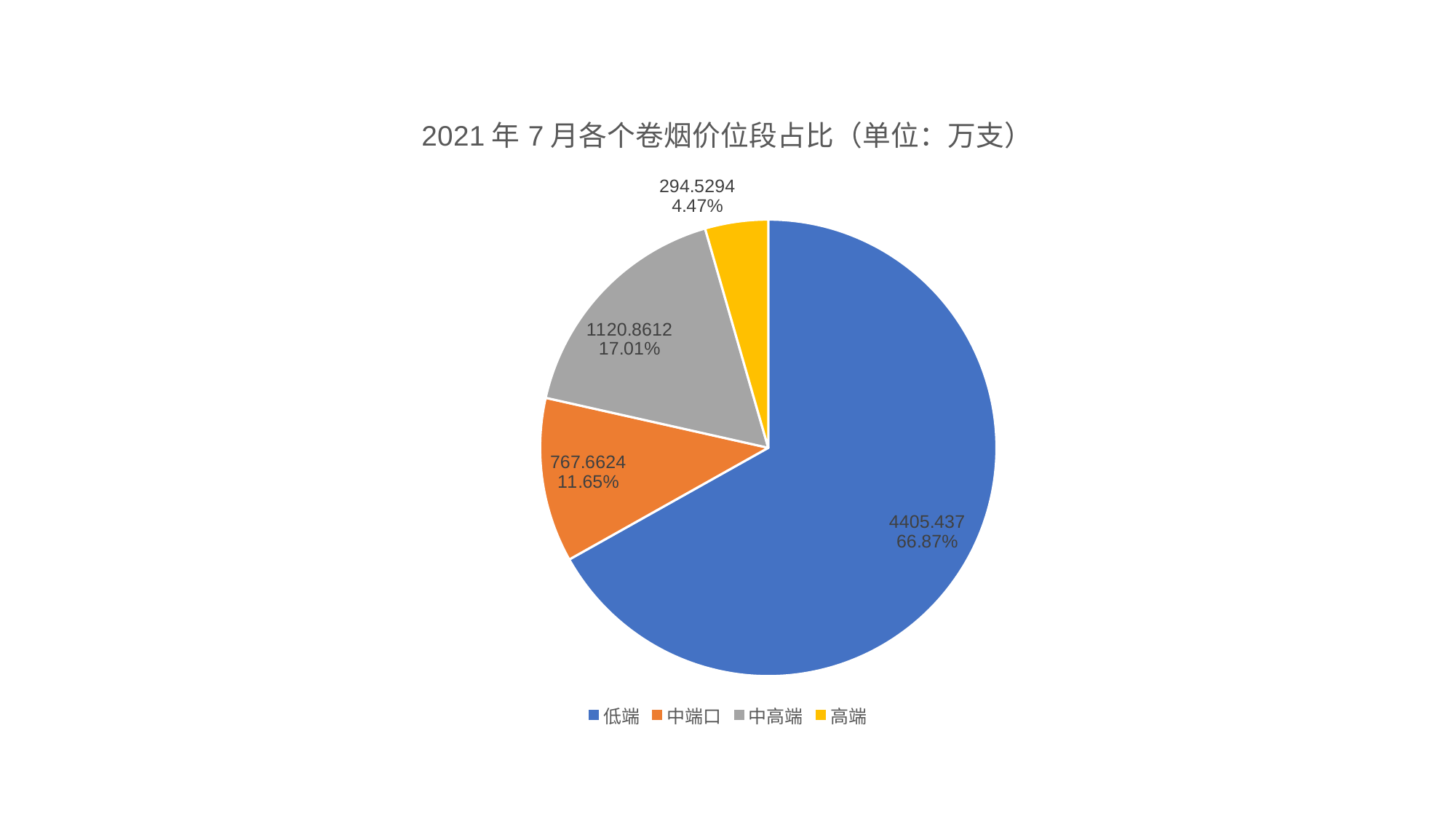

### Chart: 2021年7月各个卷烟价位段占比（单位：万支）

| Category | 2021年7月各个卷烟价位段占比 |
|---|---|
| 低端 | 4405.437 |
| 中端口 | 767.6624 |
| 中高端 | 1120.8612 |
| 高端 | 294.5294 |